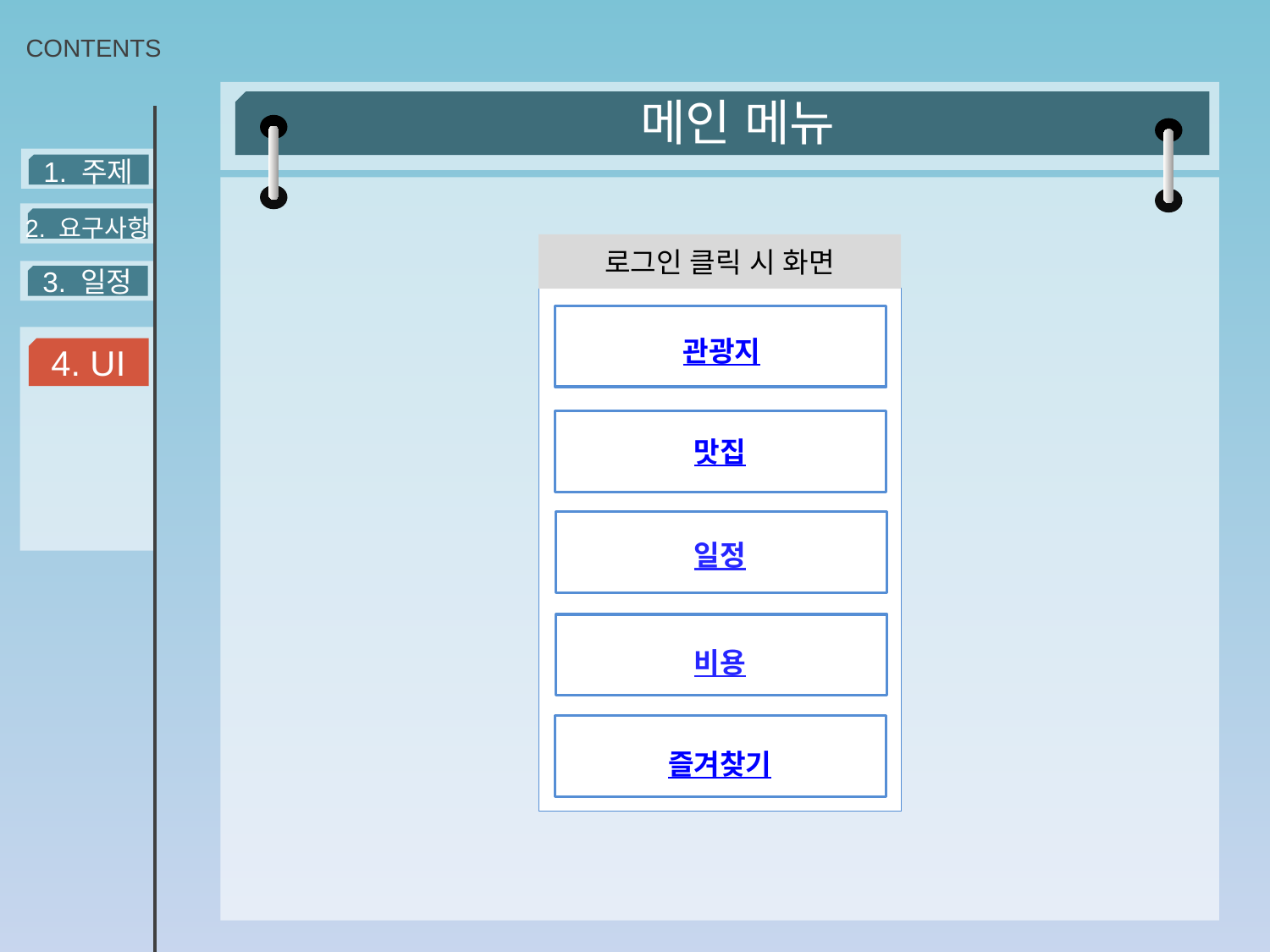

# CONTENTS
메인 메뉴

1. 주제

2. 요구사항

로그인 클릭 시 화면

관광지

맛집

일정

비용

즐겨찾기
3. 일정

4. UI